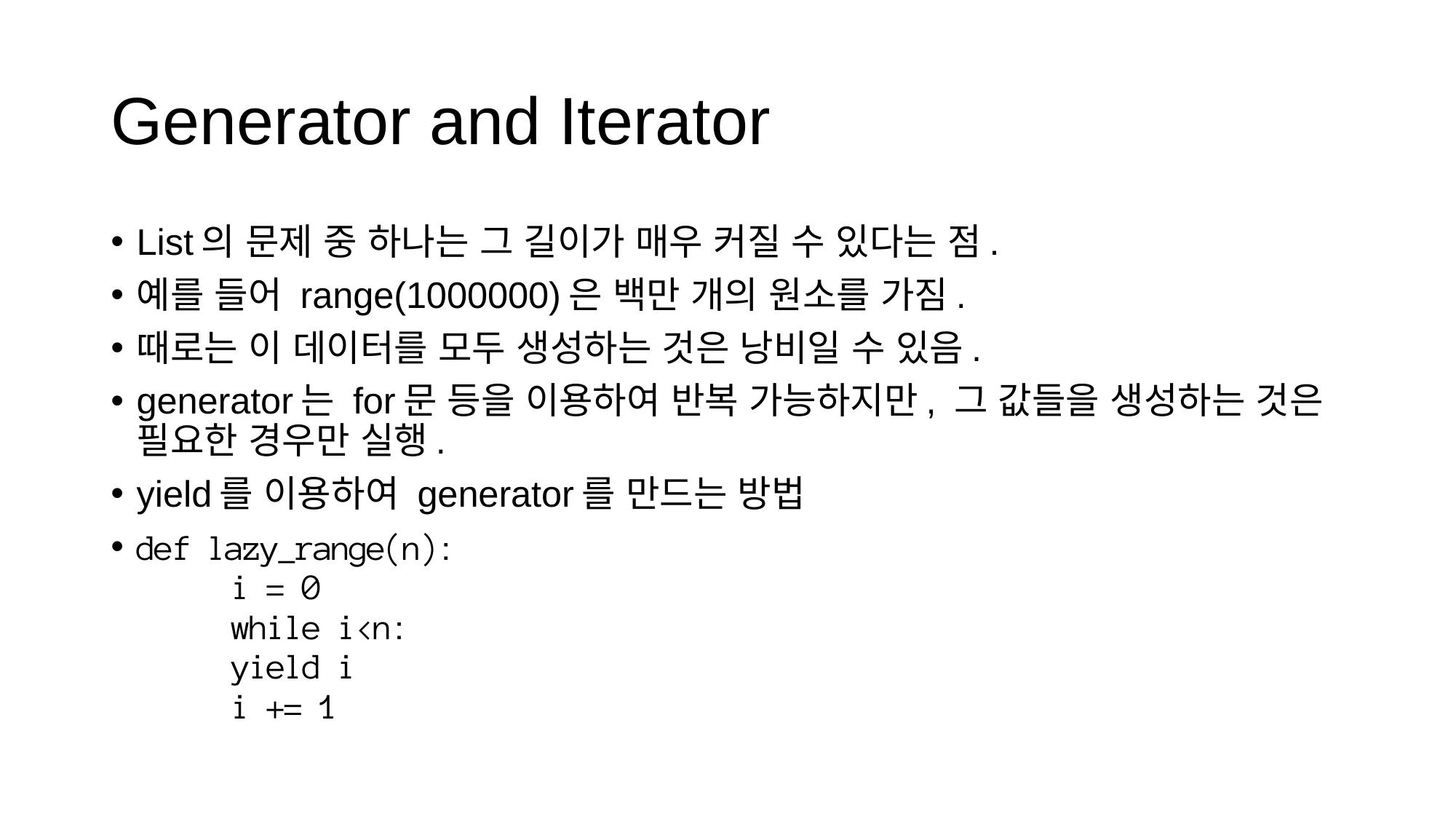

# Generator and Iterator
List의 문제 중 하나는 그 길이가 매우 커질 수 있다는 점.
예를 들어 range(1000000)은 백만 개의 원소를 가짐.
때로는 이 데이터를 모두 생성하는 것은 낭비일 수 있음.
generator는 for문 등을 이용하여 반복 가능하지만, 그 값들을 생성하는 것은 필요한 경우만 실행.
yield를 이용하여 generator를 만드는 방법
def lazy_range(n):
	i = 0
	while i<n:
		yield i
		i += 1